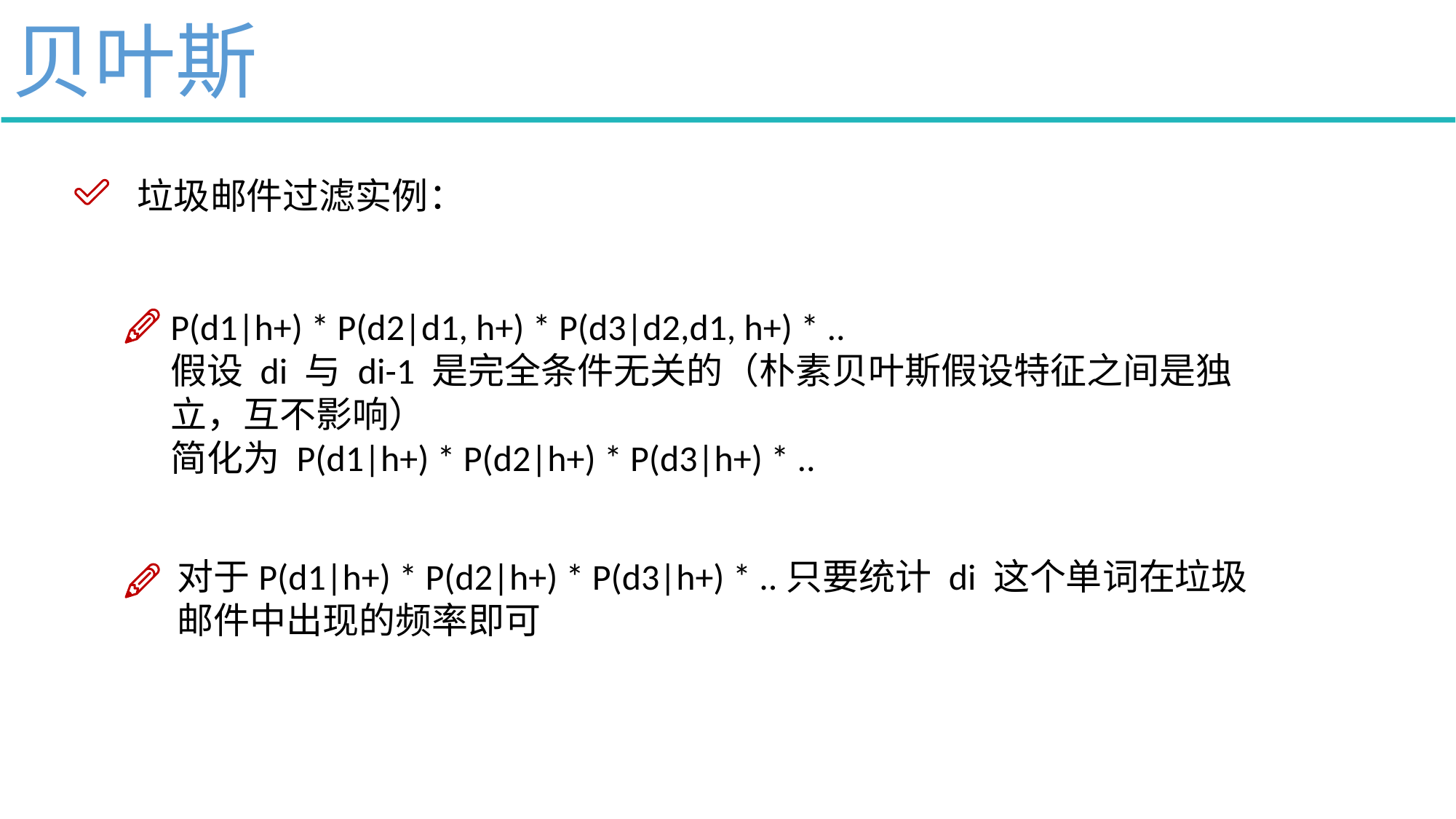

贝叶斯
垃圾邮件过滤实例：

P(d1|h+) * P(d2|d1, h+) * P(d3|d2,d1, h+) * ..
假设 di 与 di-1 是完全条件无关的（朴素贝叶斯假设特征之间是独立，互不影响）
简化为 P(d1|h+) * P(d2|h+) * P(d3|h+) * ..

对于P(d1|h+) * P(d2|h+) * P(d3|h+) * ..只要统计 di 这个单词在垃圾邮件中出现的频率即可